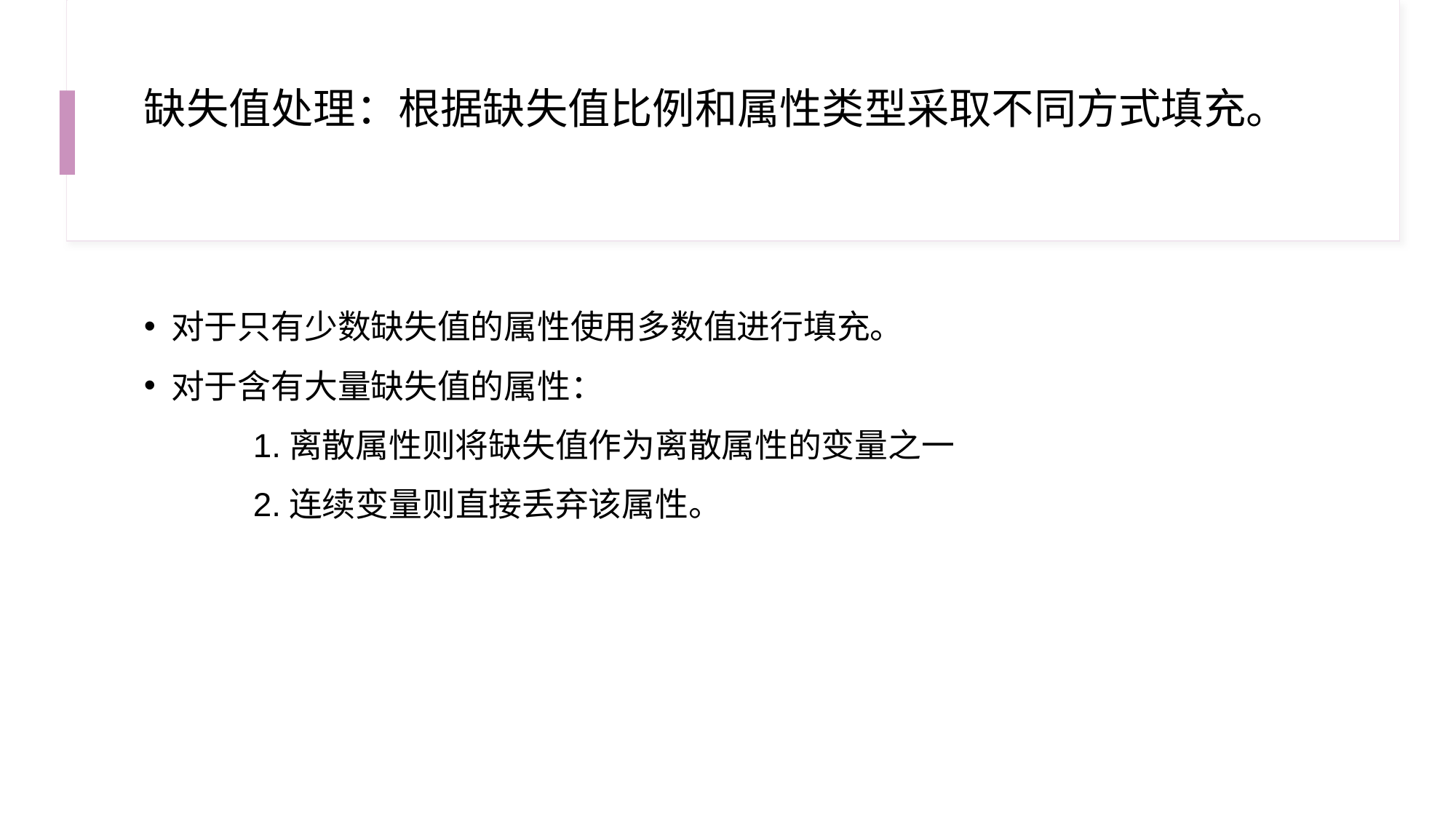

# 缺失值处理：根据缺失值比例和属性类型采取不同方式填充。

对于只有少数缺失值的属性使用多数值进行填充。
对于含有大量缺失值的属性：
	1.离散属性则将缺失值作为离散属性的变量之一
	2.连续变量则直接丢弃该属性。